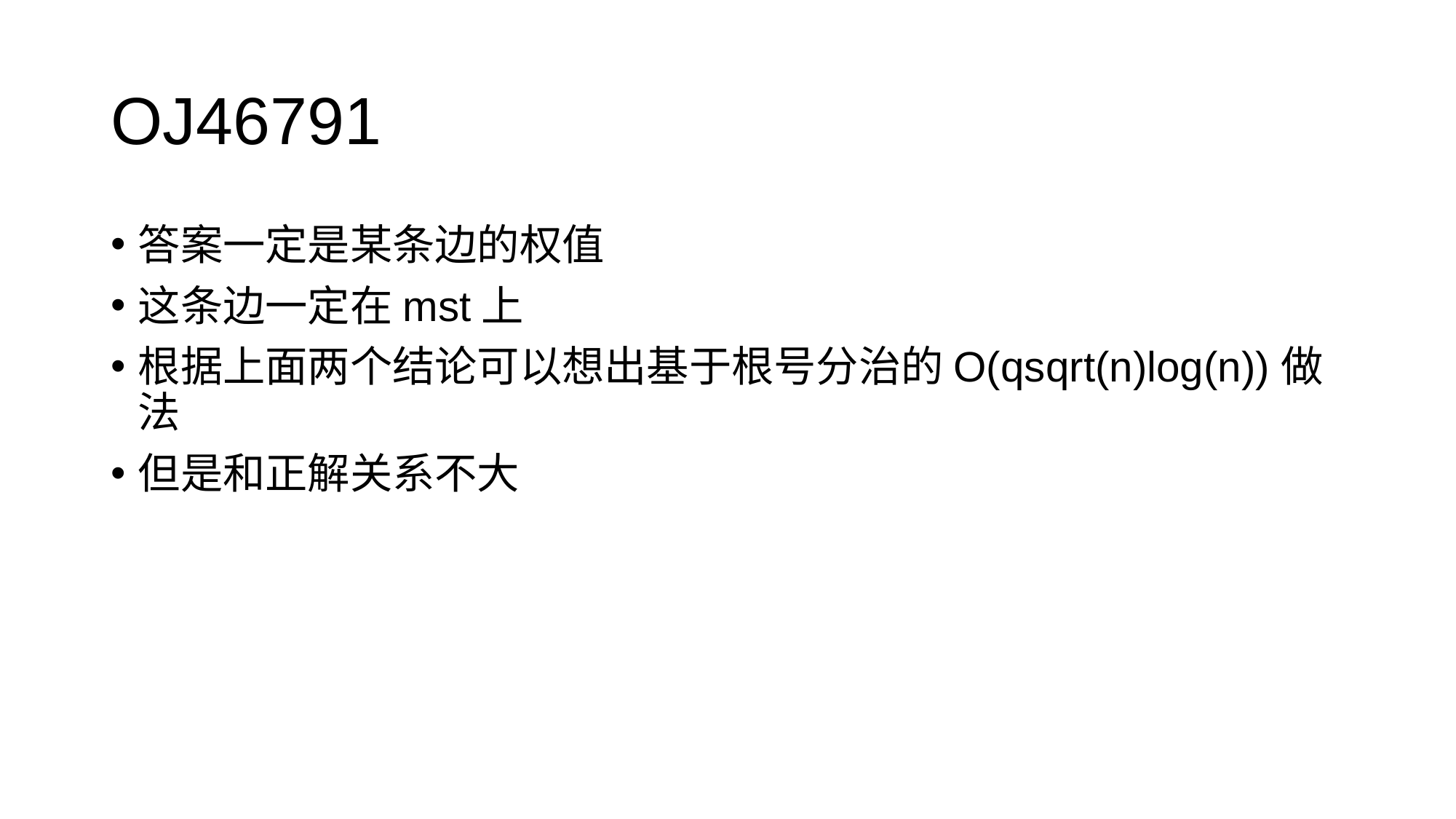

# OJ46791
答案一定是某条边的权值
这条边一定在mst上
根据上面两个结论可以想出基于根号分治的O(qsqrt(n)log(n))做法
但是和正解关系不大